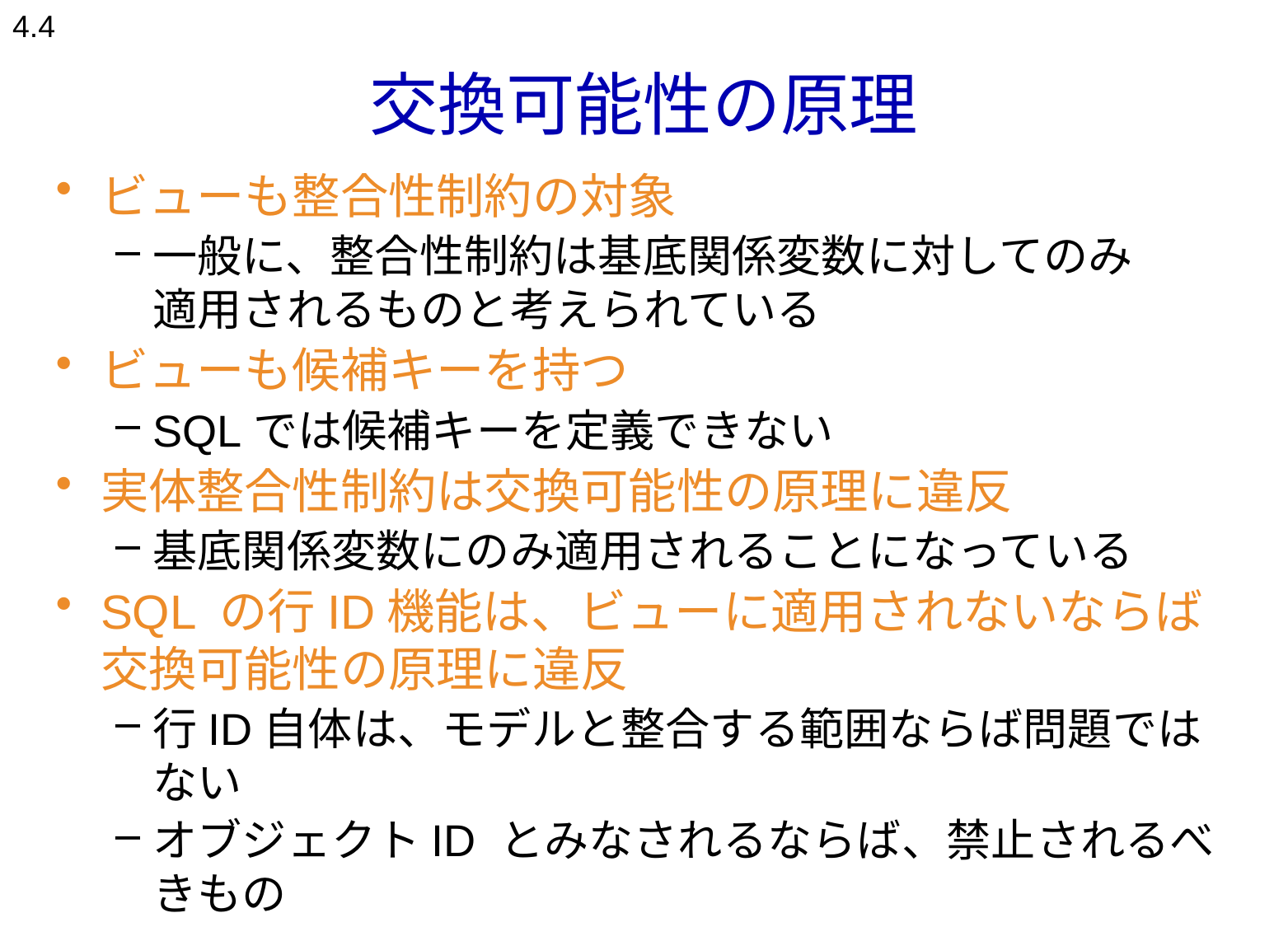

4.4
# 交換可能性の原理
ビューも整合性制約の対象
一般に、整合性制約は基底関係変数に対してのみ
適用されるものと考えられている
ビューも候補キーを持つ
SQLでは候補キーを定義できない
実体整合性制約は交換可能性の原理に違反
基底関係変数にのみ適用されることになっている
SQL の行ID機能は、ビューに適用されないならば
交換可能性の原理に違反
行ID自体は、モデルと整合する範囲ならば問題ではない
オブジェクトID とみなされるならば、禁止されるべきもの
関係モデルでは、ポインタを明示的に禁止